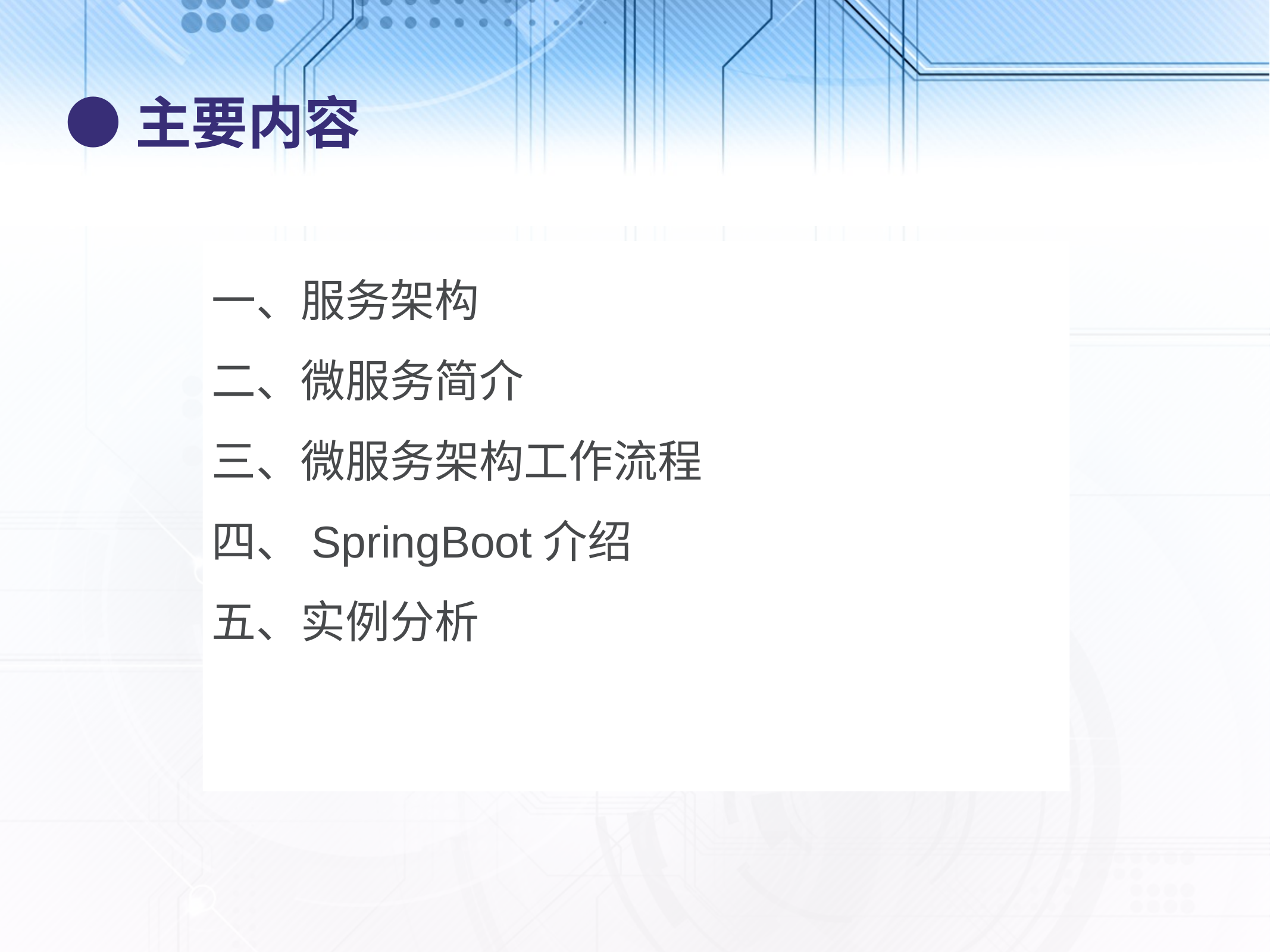

# ●主要内容
一、服务架构
二、微服务简介
三、微服务架构工作流程
四、SpringBoot介绍
五、实例分析